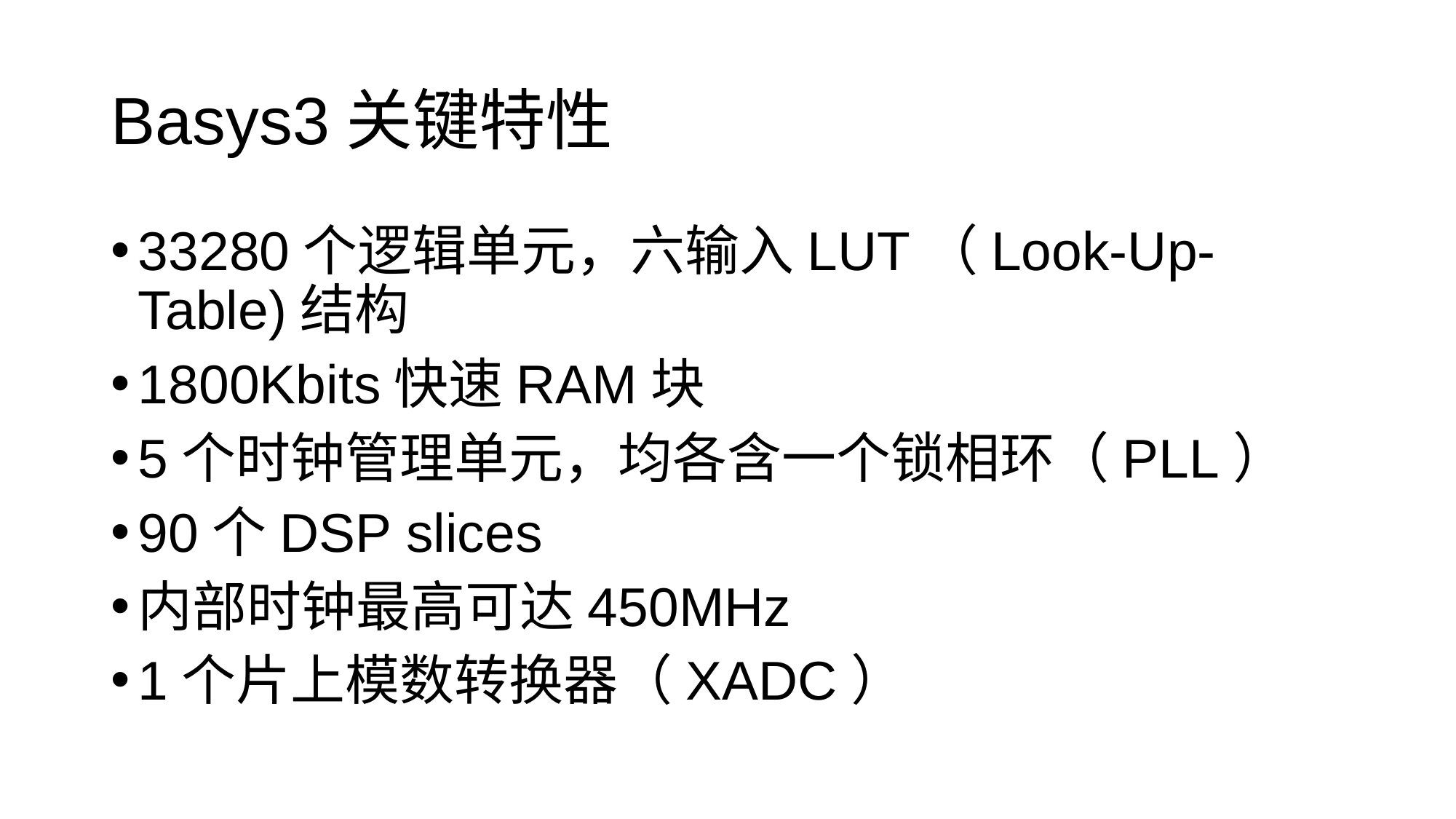

# Basys3关键特性
33280个逻辑单元，六输入LUT（Look-Up-Table)结构
1800Kbits快速RAM块
5个时钟管理单元，均各含一个锁相环（PLL）
90个DSP slices
内部时钟最高可达450MHz
1个片上模数转换器（XADC）